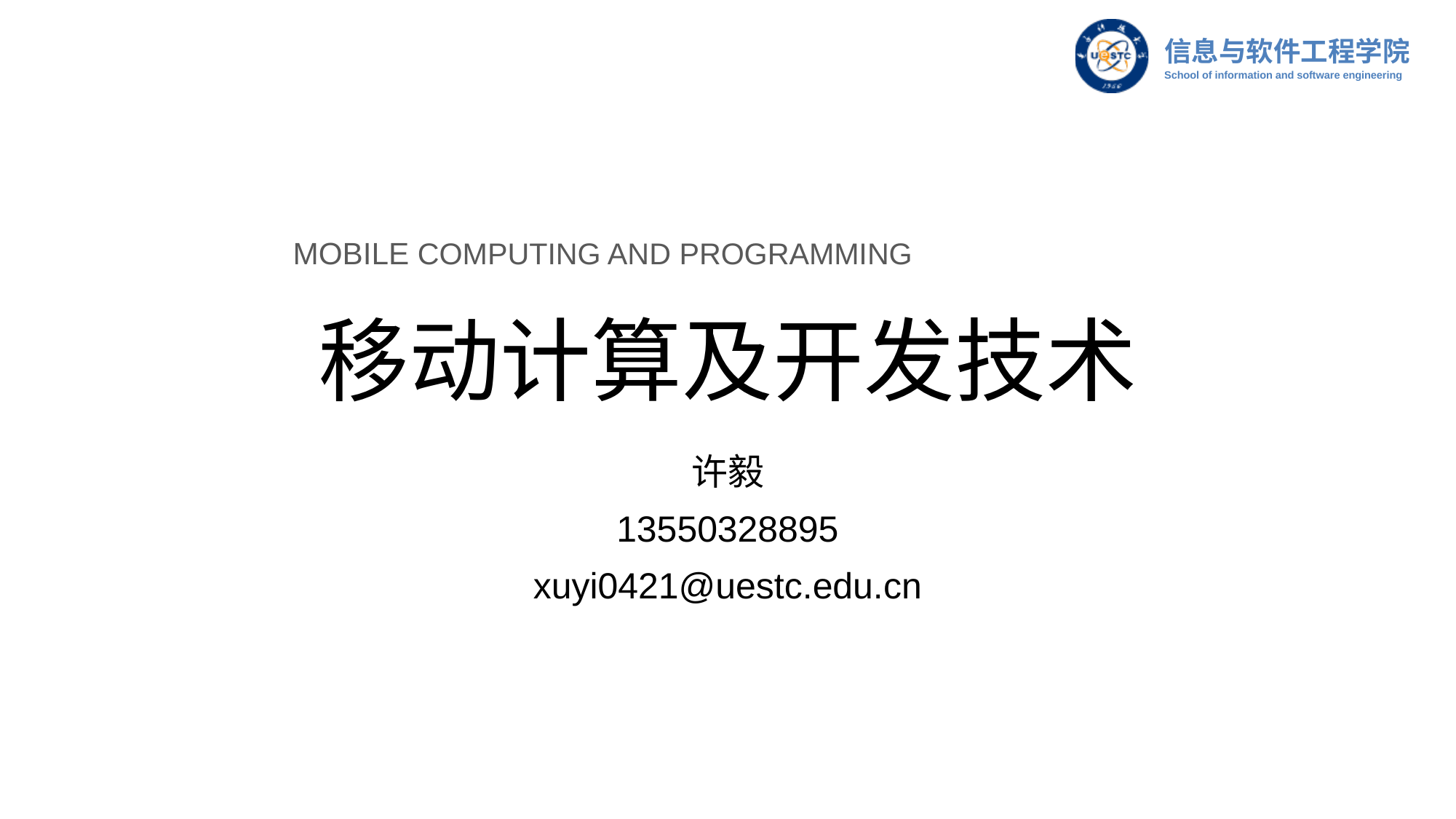

# 移动计算及开发技术
MOBILE COMPUTING AND PROGRAMMING
许毅
13550328895
xuyi0421@uestc.edu.cn